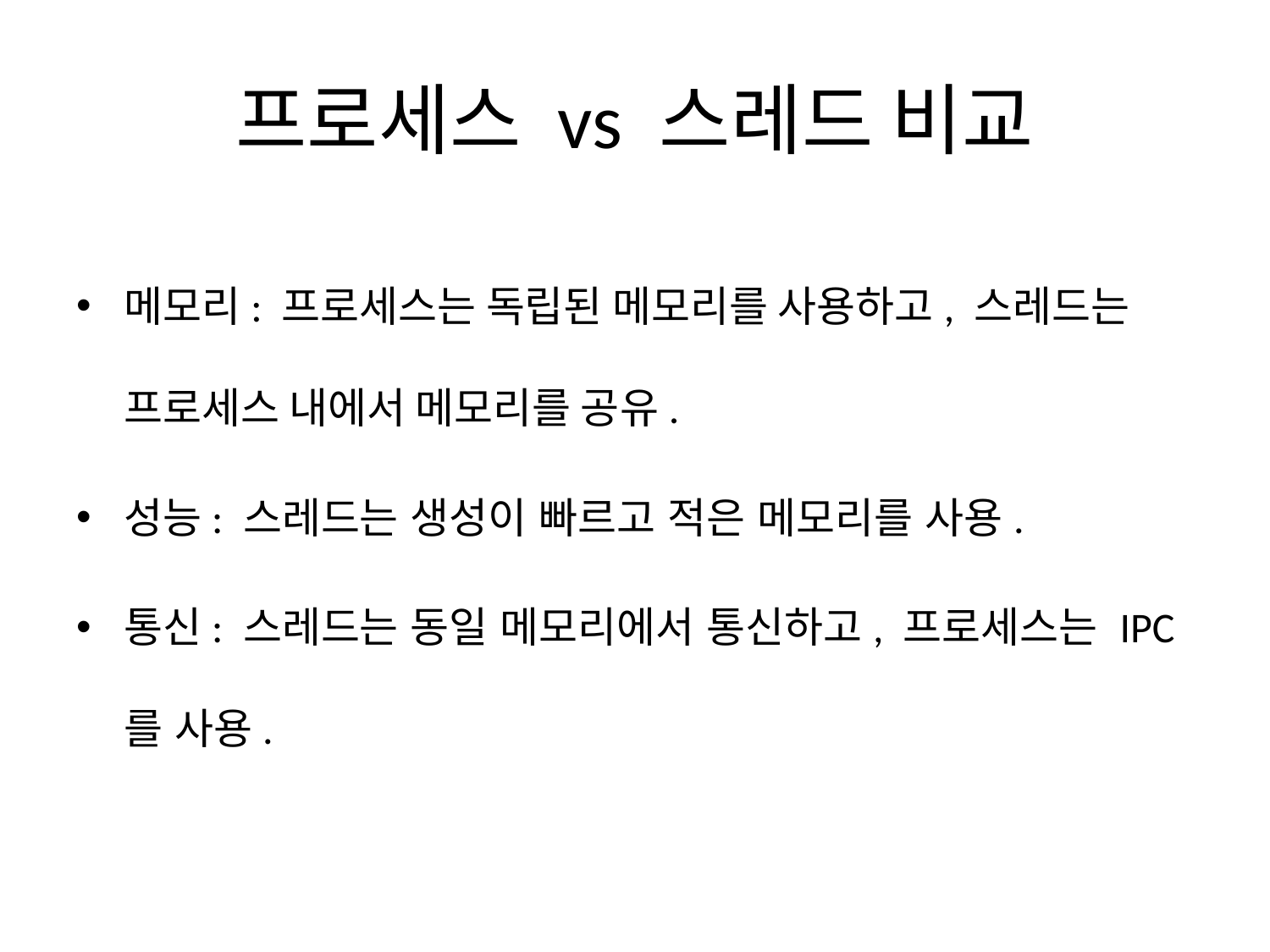

# 프로세스 vs 스레드 비교
메모리: 프로세스는 독립된 메모리를 사용하고, 스레드는 프로세스 내에서 메모리를 공유.
성능: 스레드는 생성이 빠르고 적은 메모리를 사용.
통신: 스레드는 동일 메모리에서 통신하고, 프로세스는 IPC를 사용.